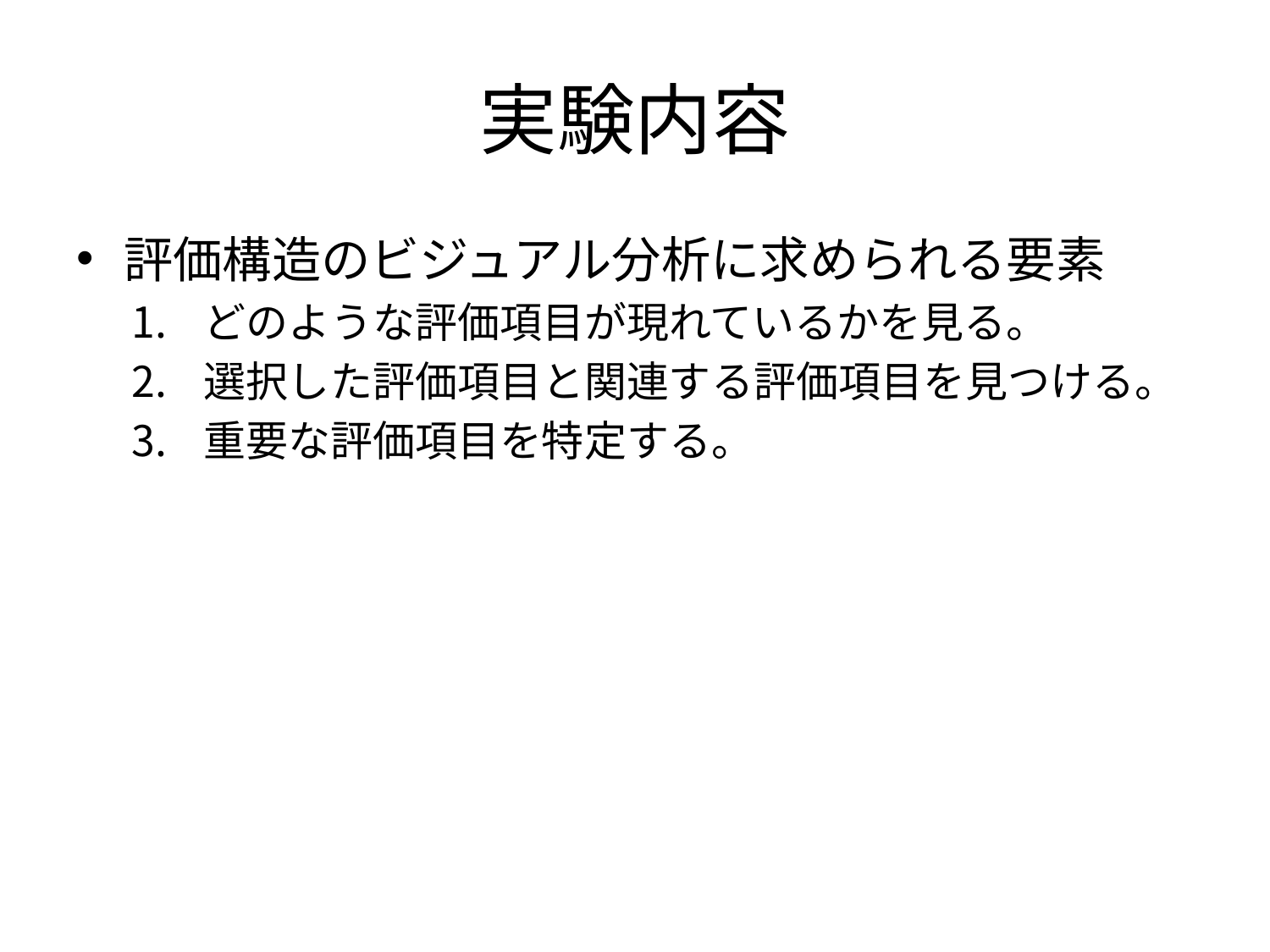

# 実験内容
評価構造のビジュアル分析に求められる要素
どのような評価項目が現れているかを見る。
選択した評価項目と関連する評価項目を見つける。
重要な評価項目を特定する。